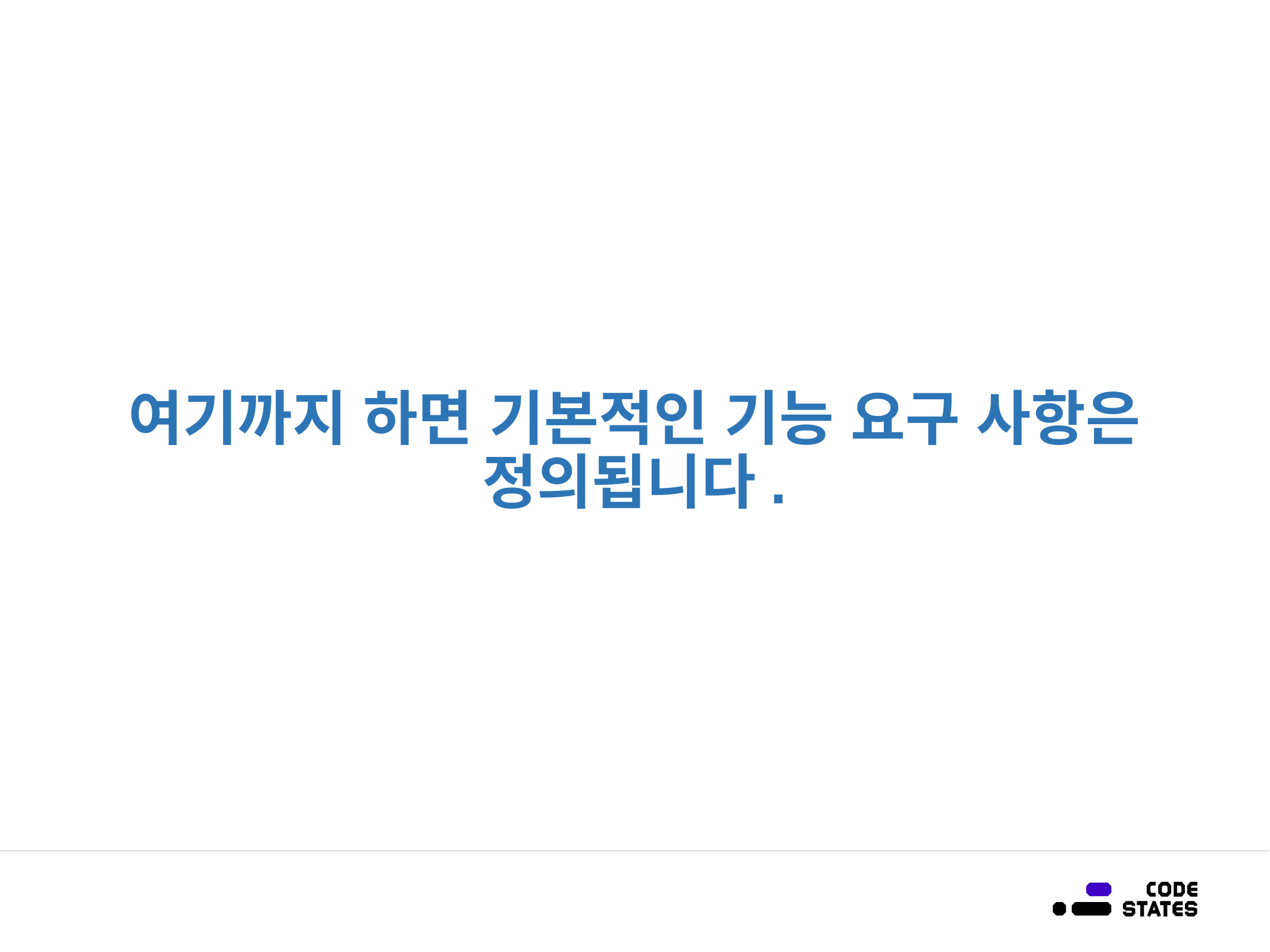

여기까지 하면 기본적인 기능 요구 사항은 정의됩니다.